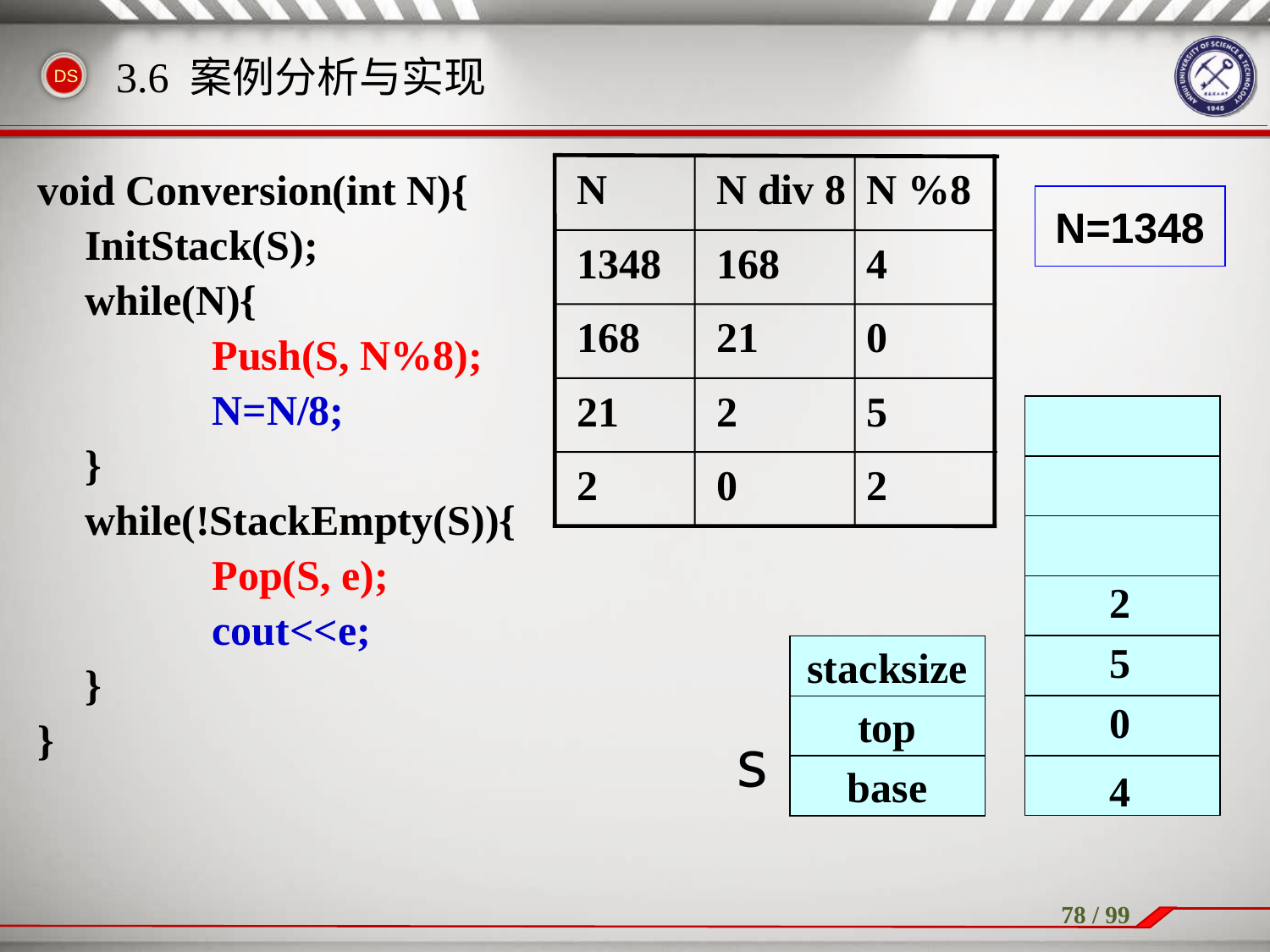

# 3.6 案例分析与实现

N

N div 8
N %8

1348
168
4

168
21
0

21
2
5

2
0
2

void Conversion(int N){
	InitStack(S);
	while(N){
		Push(S, N%8);
		N=N/8;
	}
	while(!StackEmpty(S)){
		Pop(S, e);
		cout<<e;
	}
}
N=1348

2
5
stacksize
top
base
s
0
4